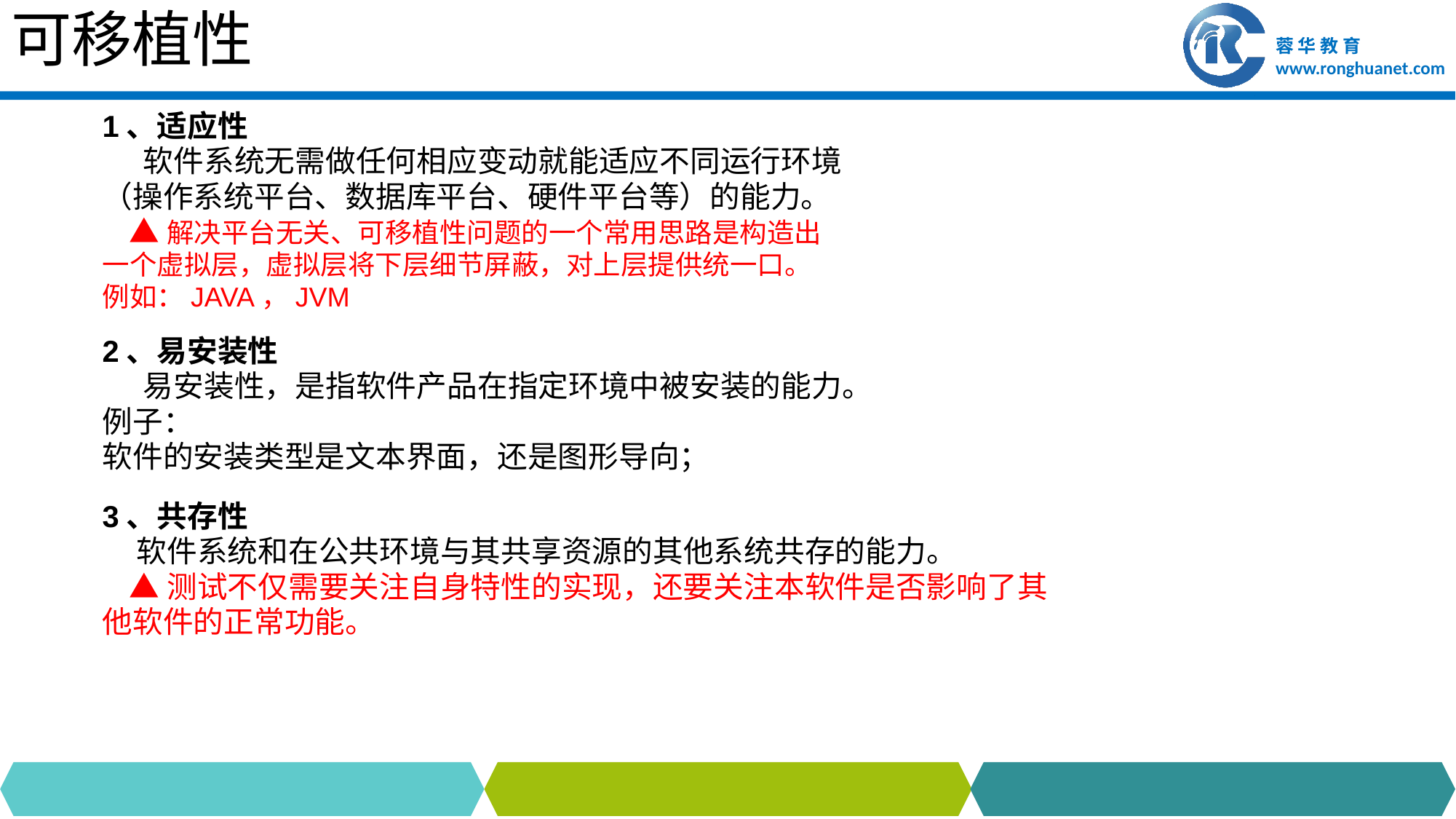

# 可移植性
1、适应性
     软件系统无需做任何相应变动就能适应不同运行环境
（操作系统平台、数据库平台、硬件平台等）的能力。
    ▲解决平台无关、可移植性问题的一个常用思路是构造出
一个虚拟层，虚拟层将下层细节屏蔽，对上层提供统一口。
例如：JAVA，JVM

2、易安装性
	易安装性，是指软件产品在指定环境中被安装的能力。
例子：
软件的安装类型是文本界面，还是图形导向；

3、共存性
    软件系统和在公共环境与其共享资源的其他系统共存的能力。
    ▲测试不仅需要关注自身特性的实现，还要关注本软件是否影响了其
他软件的正常功能。